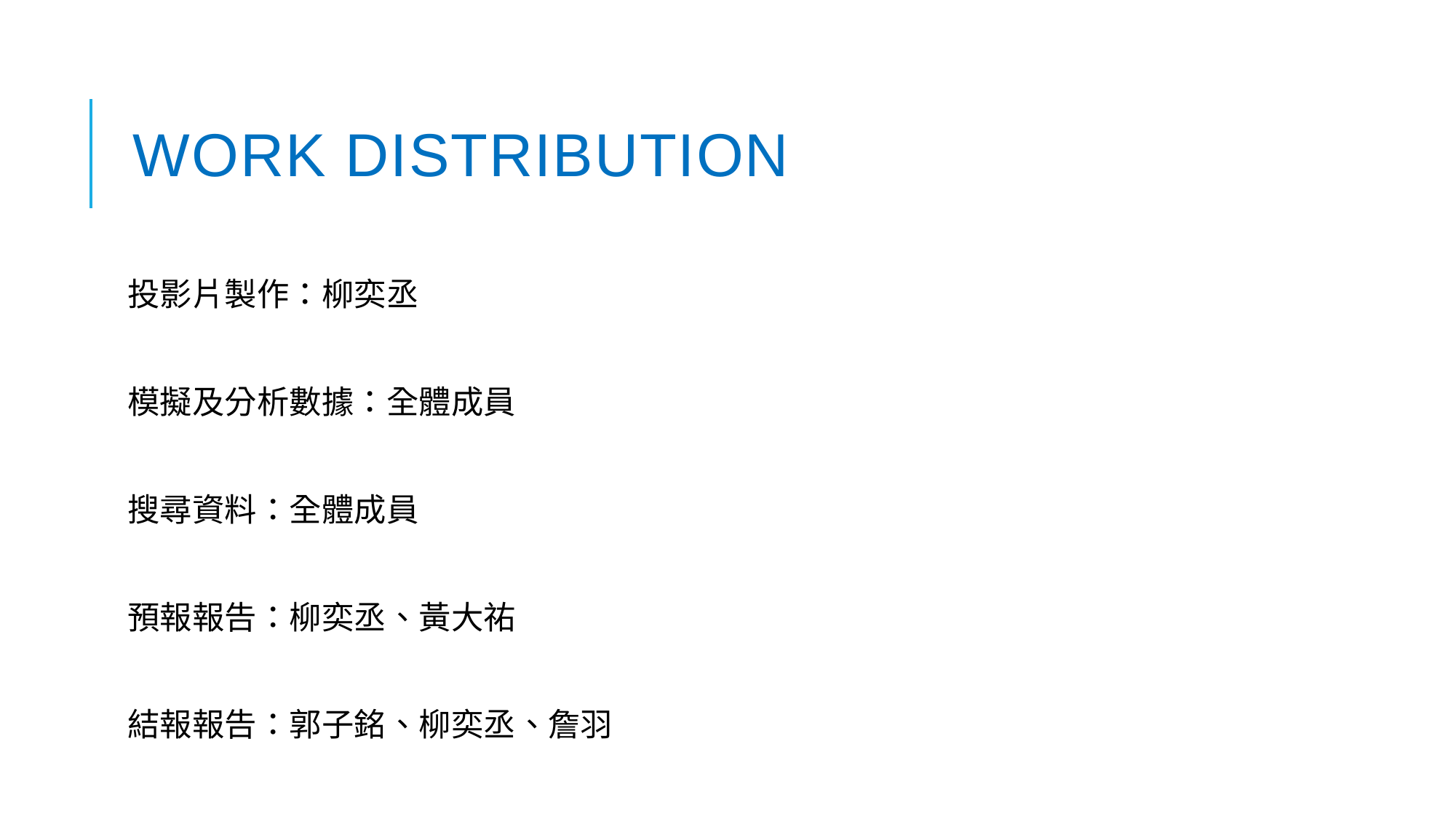

# Work distribution
投影片製作：柳奕丞

模擬及分析數據：全體成員

搜尋資料：全體成員

預報報告：柳奕丞、黃大祐

結報報告：郭子銘、柳奕丞、詹羽